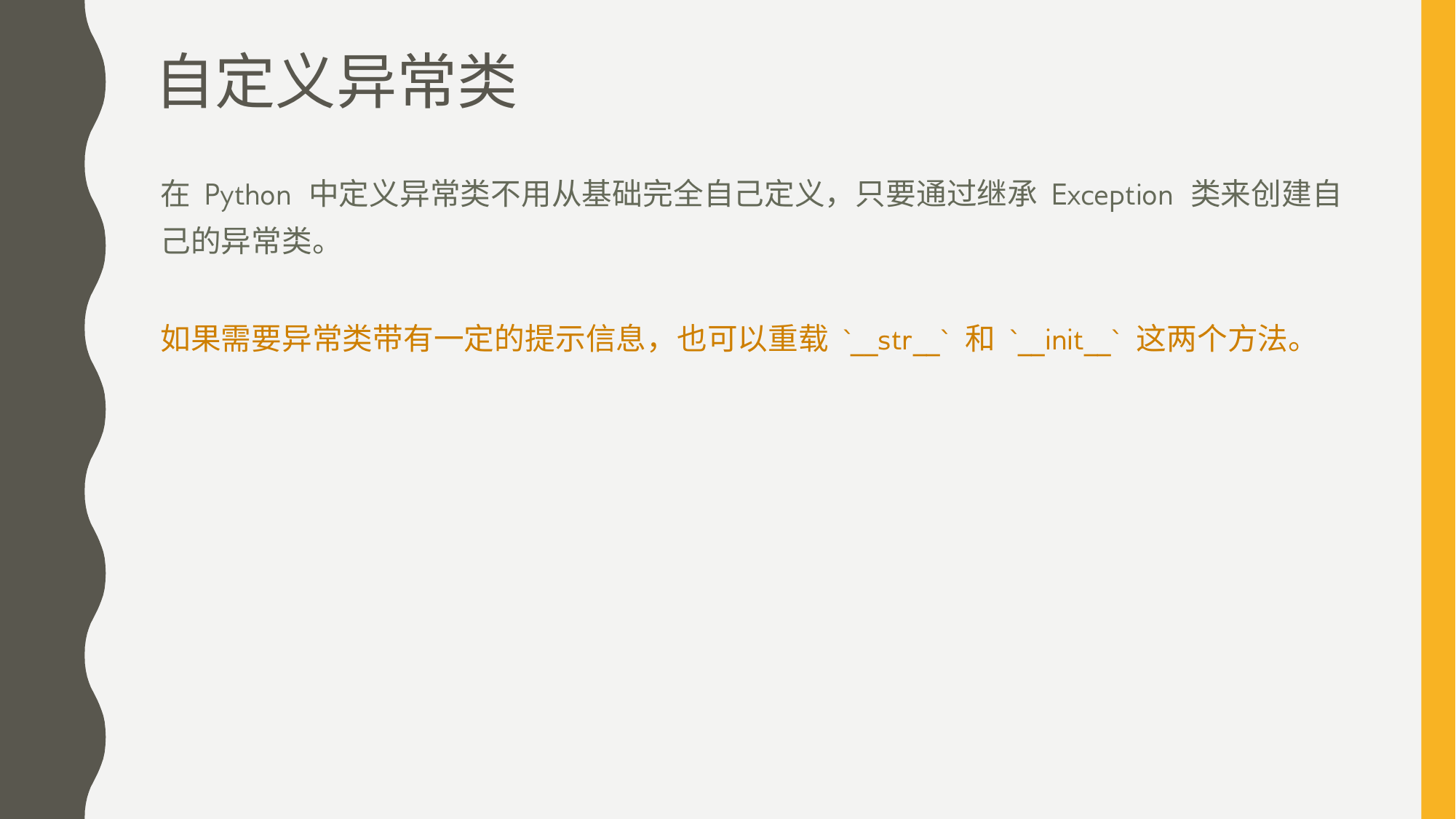

# 自定义异常类
在 Python 中定义异常类不用从基础完全自己定义，只要通过继承 Exception 类来创建自己的异常类。

如果需要异常类带有一定的提示信息，也可以重载 `__str__` 和 `__init__` 这两个方法。